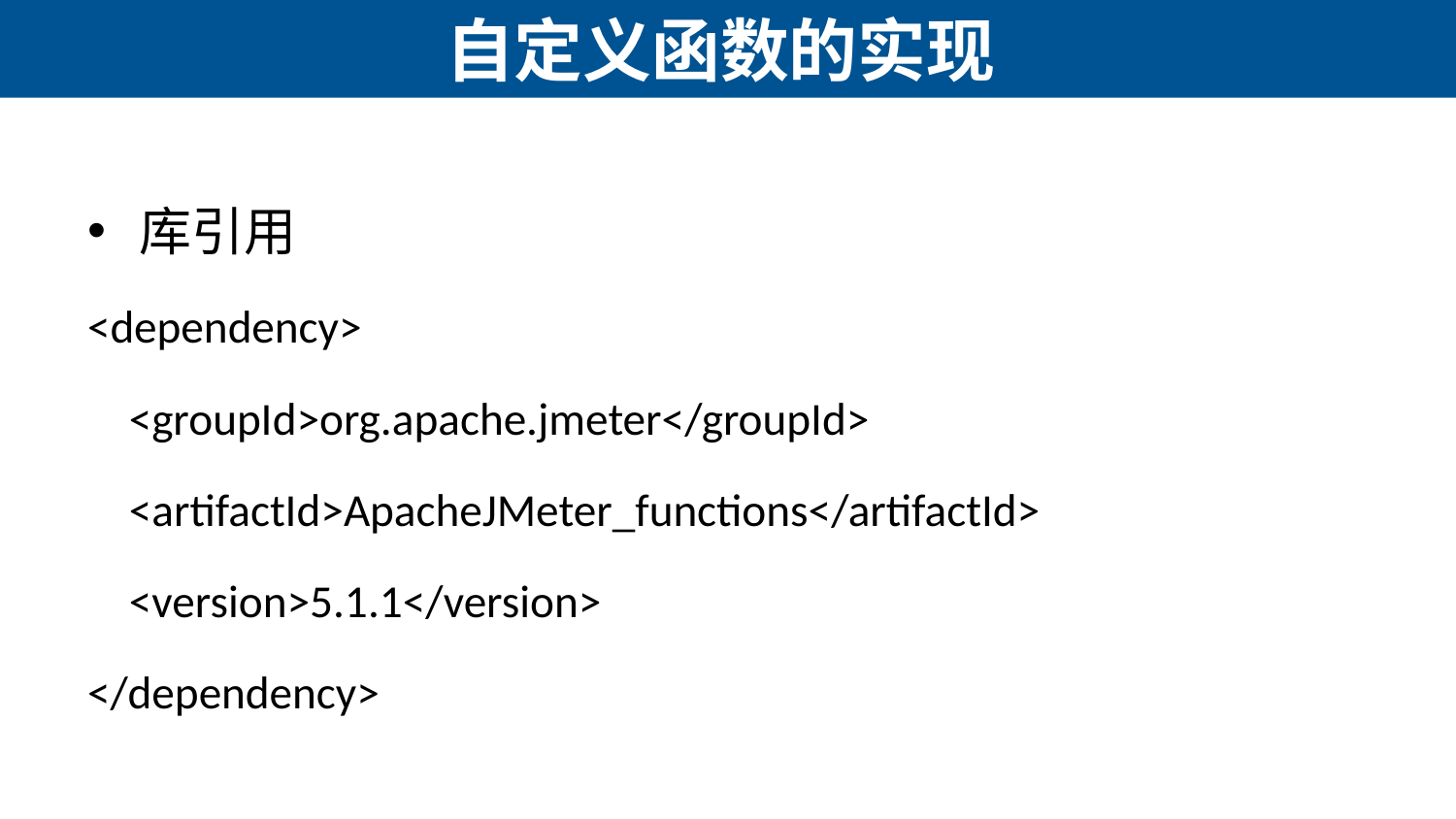

# 自定义函数的实现
库引用
<dependency>
    <groupId>org.apache.jmeter</groupId>
    <artifactId>ApacheJMeter_functions</artifactId>
    <version>5.1.1</version>
</dependency>